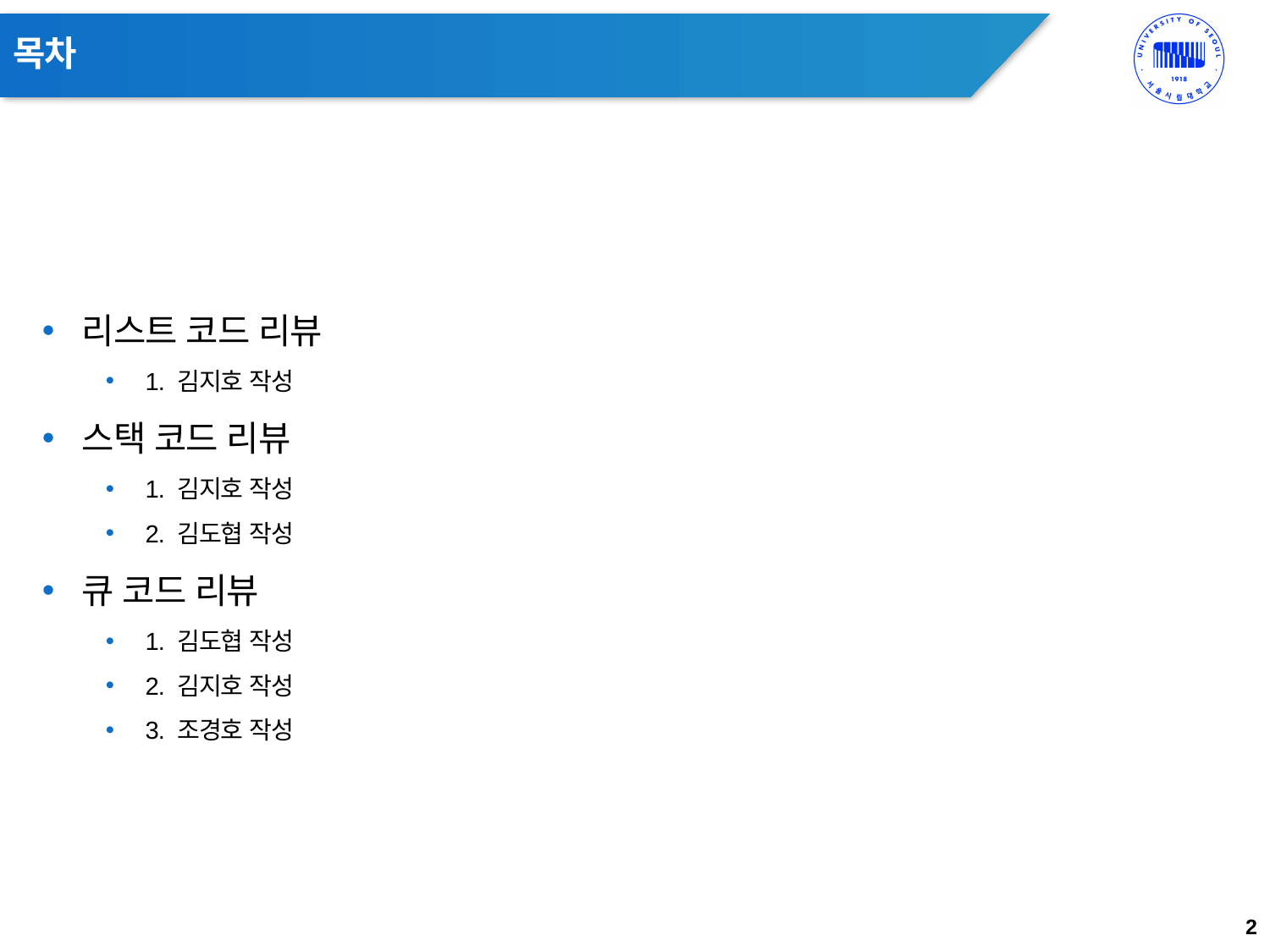

# 목차
리스트 코드 리뷰
1. 김지호 작성
스택 코드 리뷰
1. 김지호 작성
2. 김도협 작성
큐 코드 리뷰
1. 김도협 작성
2. 김지호 작성
3. 조경호 작성
2